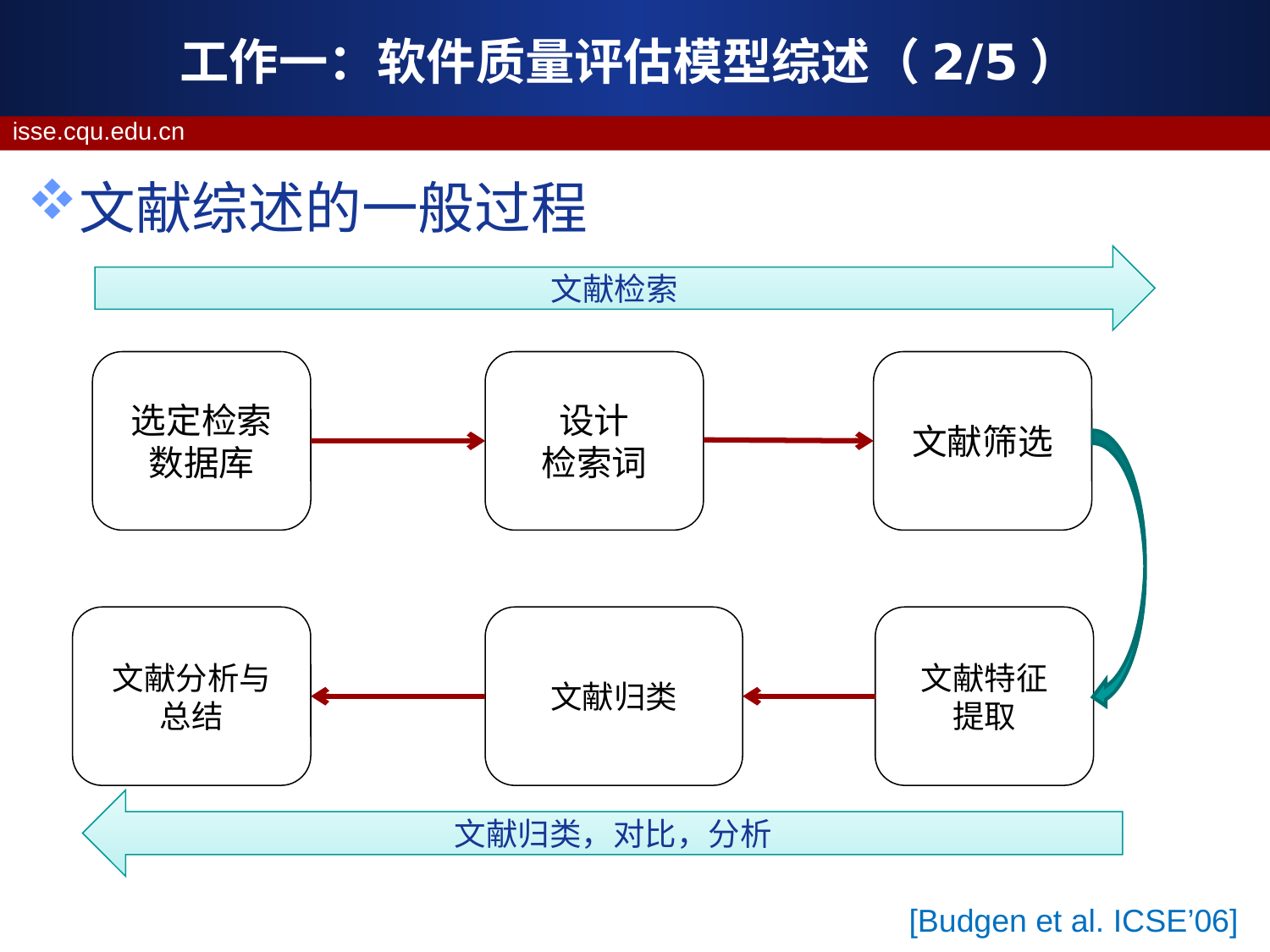

# 工作一：软件质量评估模型综述（2/5）
文献综述的一般过程

文献检索
选定检索数据库
设计
检索词
文献筛选

文献分析与
总结
文献归类
文献特征
提取
文献归类，对比，分析
[Budgen et al. ICSE’06]